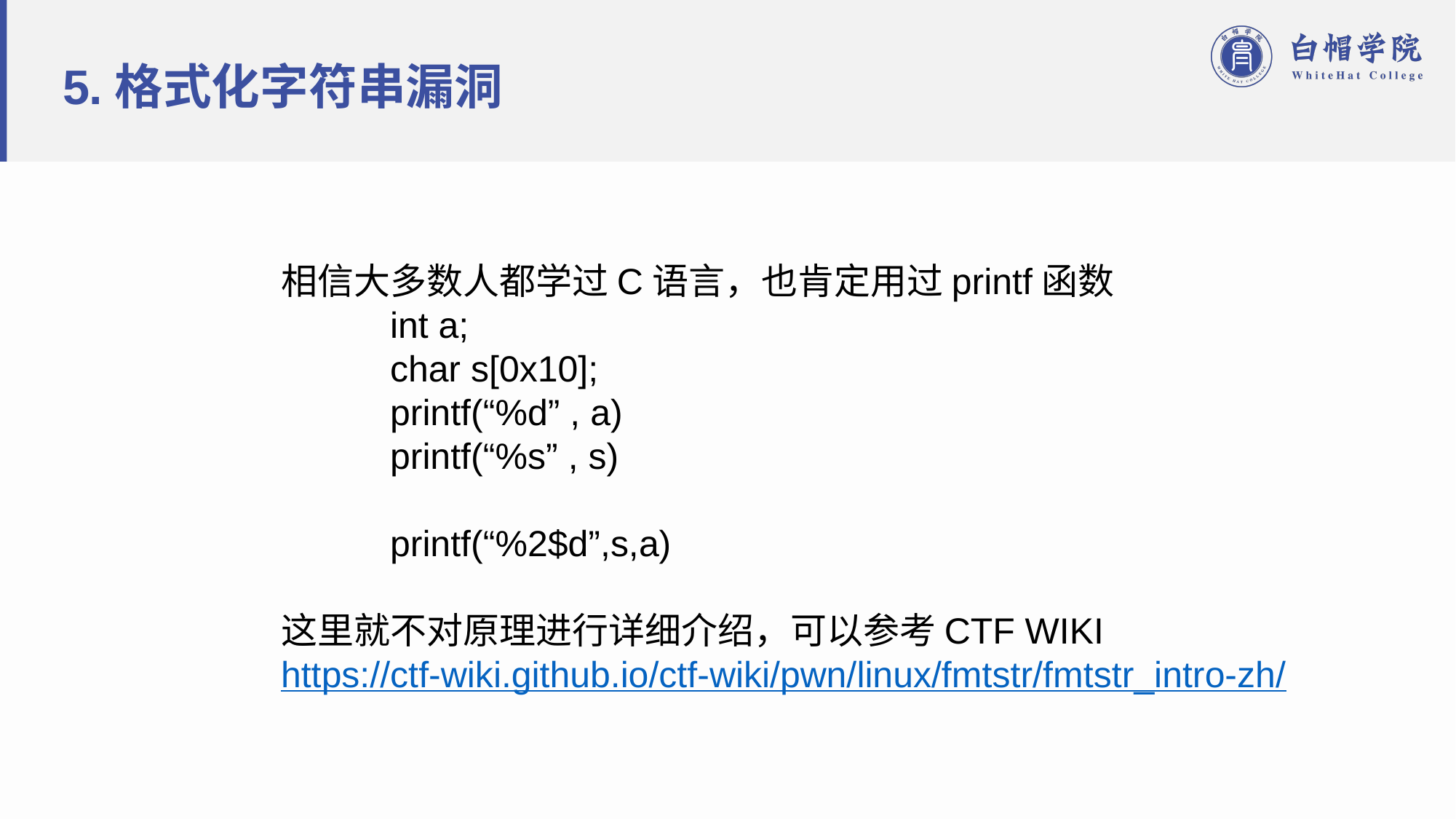

# 5.格式化字符串漏洞
相信大多数人都学过C语言，也肯定用过printf函数
	int a;
	char s[0x10];
	printf(“%d” , a)
	printf(“%s” , s)

	printf(“%2$d”,s,a)

这里就不对原理进行详细介绍，可以参考CTF WIKI
https://ctf-wiki.github.io/ctf-wiki/pwn/linux/fmtstr/fmtstr_intro-zh/